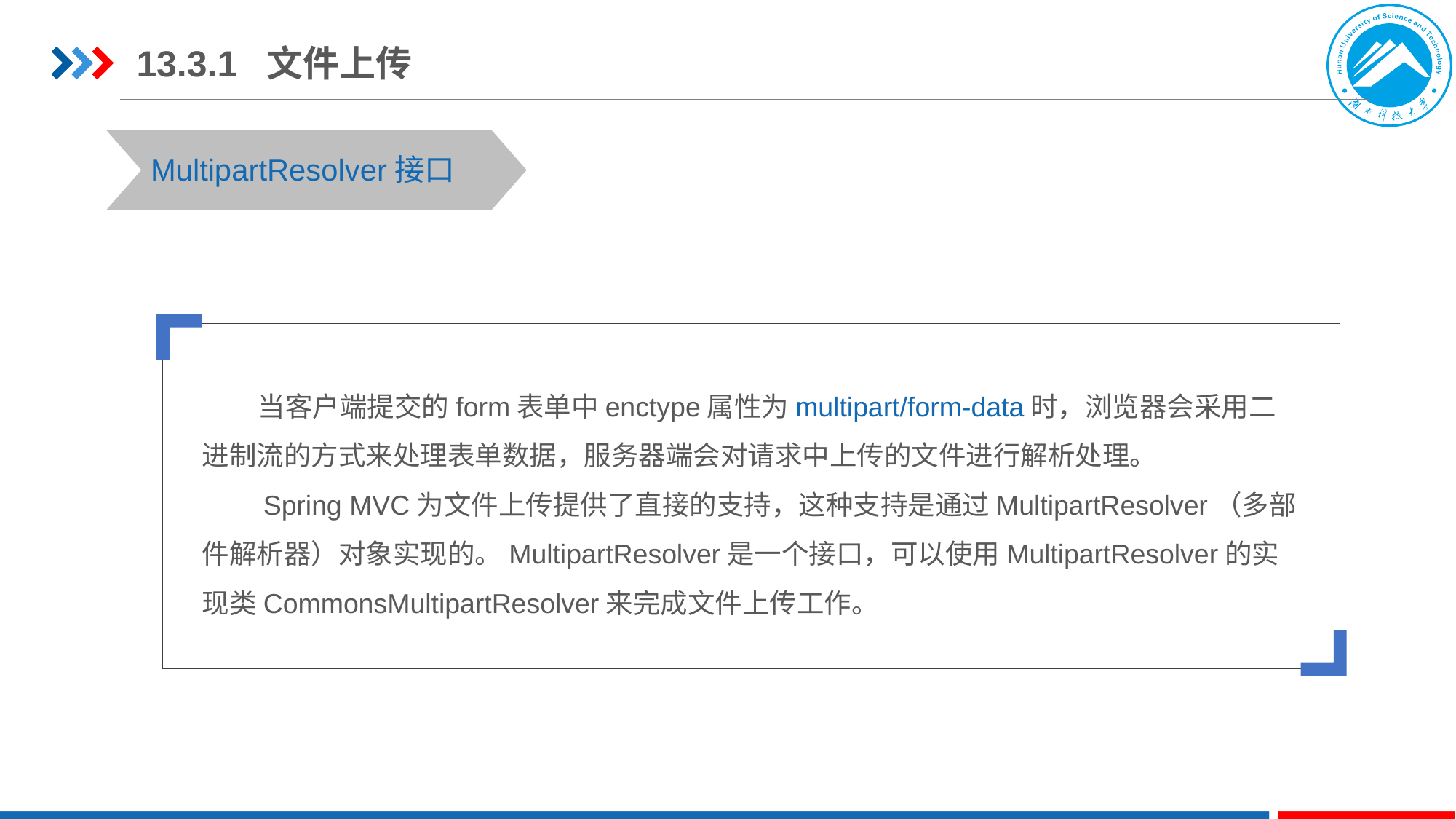

13.3.1  文件上传

MultipartResolver接口

        当客户端提交的form表单中enctype属性为multipart/form-data时，浏览器会采用二进制流的方式来处理表单数据，服务器端会对请求中上传的文件进行解析处理。
        Spring MVC为文件上传提供了直接的支持，这种支持是通过MultipartResolver（多部件解析器）对象实现的。MultipartResolver是一个接口，可以使用MultipartResolver的实现类CommonsMultipartResolver来完成文件上传工作。